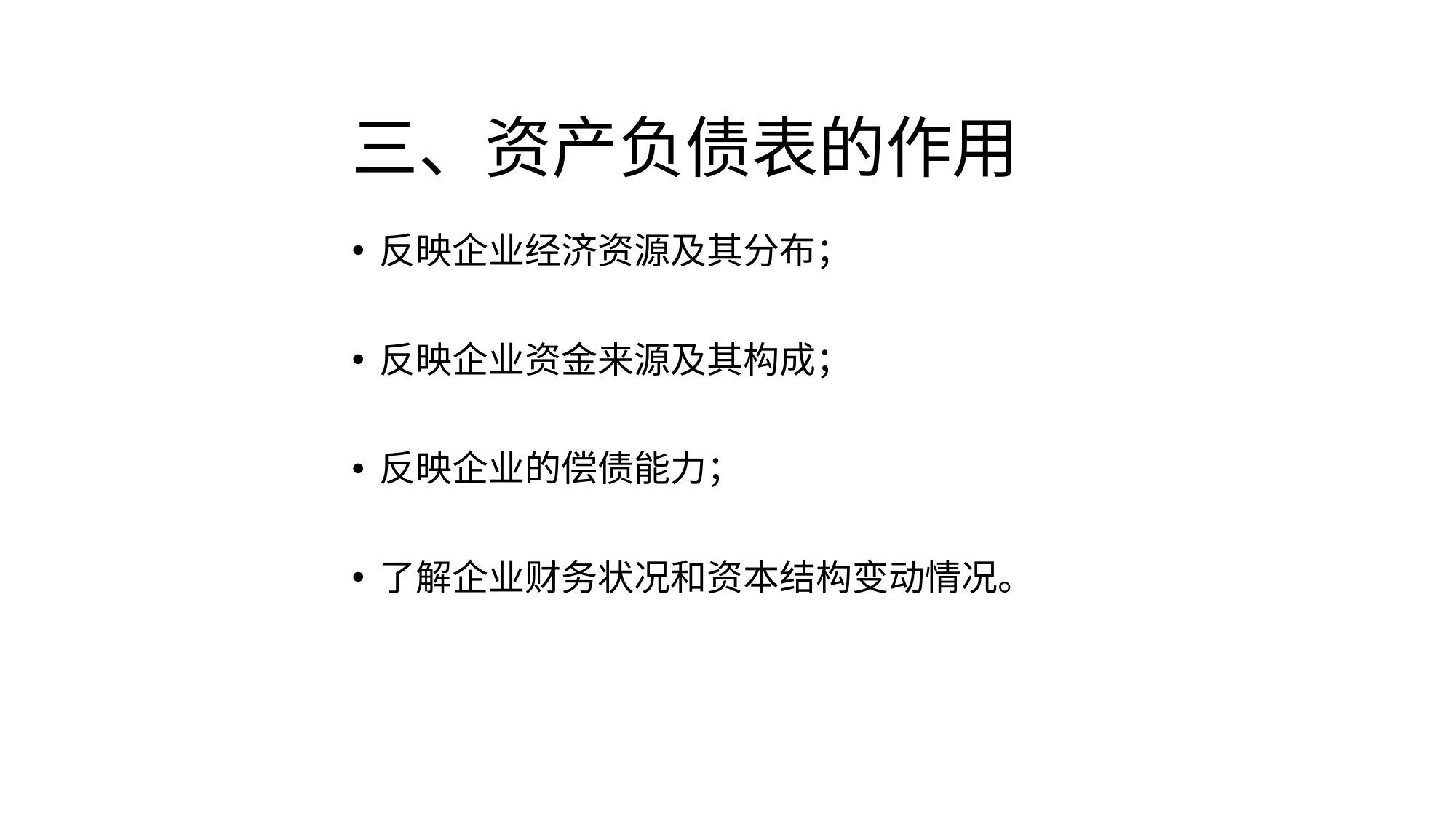

# 三、资产负债表的作用
反映企业经济资源及其分布；

反映企业资金来源及其构成；

反映企业的偿债能力；

了解企业财务状况和资本结构变动情况。